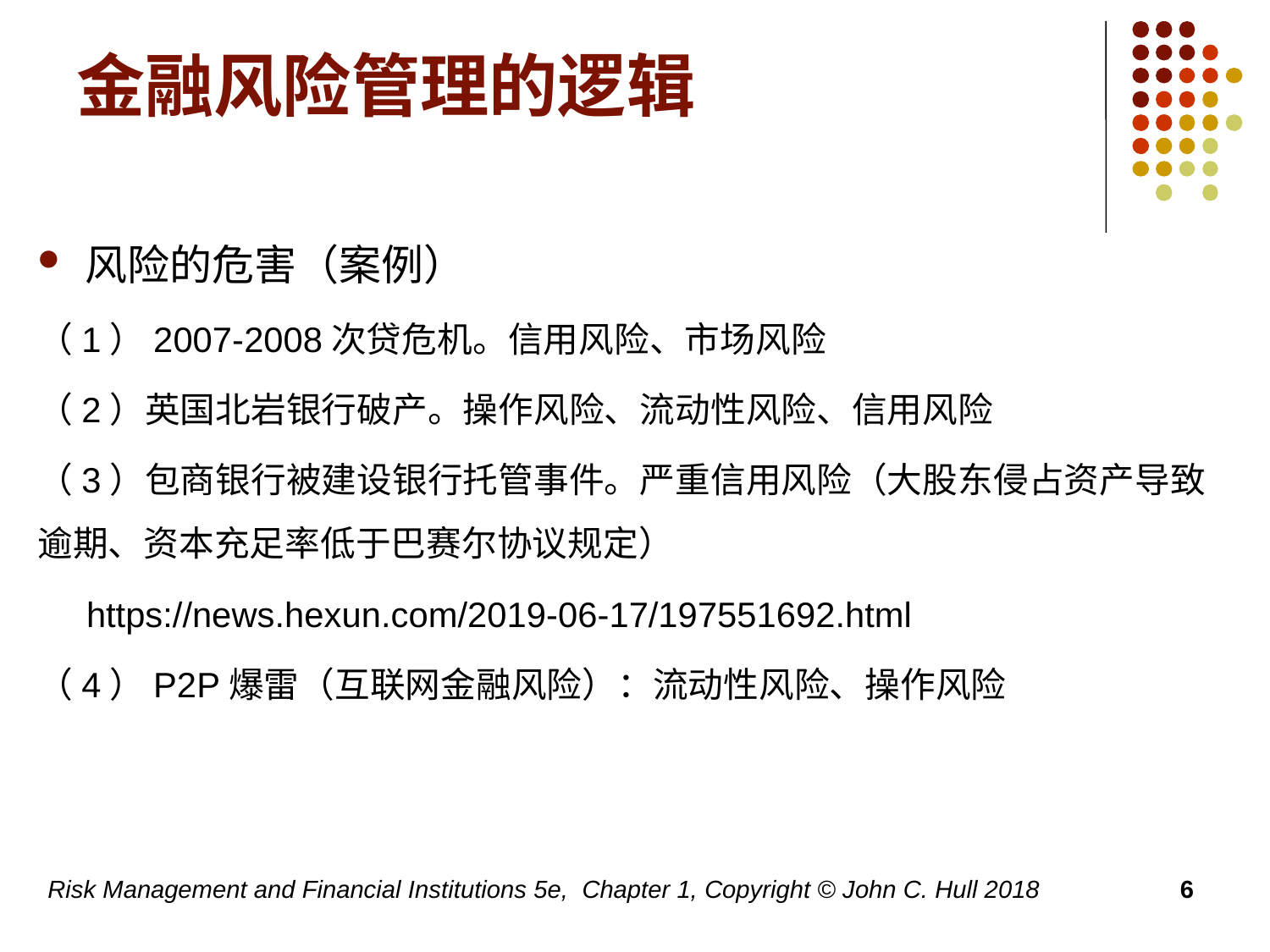

# 金融风险管理的逻辑
风险的危害（案例）
（1）2007-2008次贷危机。信用风险、市场风险
（2）英国北岩银行破产。操作风险、流动性风险、信用风险
（3）包商银行被建设银行托管事件。严重信用风险（大股东侵占资产导致逾期、资本充足率低于巴赛尔协议规定）
     https://news.hexun.com/2019-06-17/197551692.html
（4）P2P爆雷（互联网金融风险）：流动性风险、操作风险
Risk Management and Financial Institutions 5e,  Chapter 1, Copyright © John C. Hull 2018
6